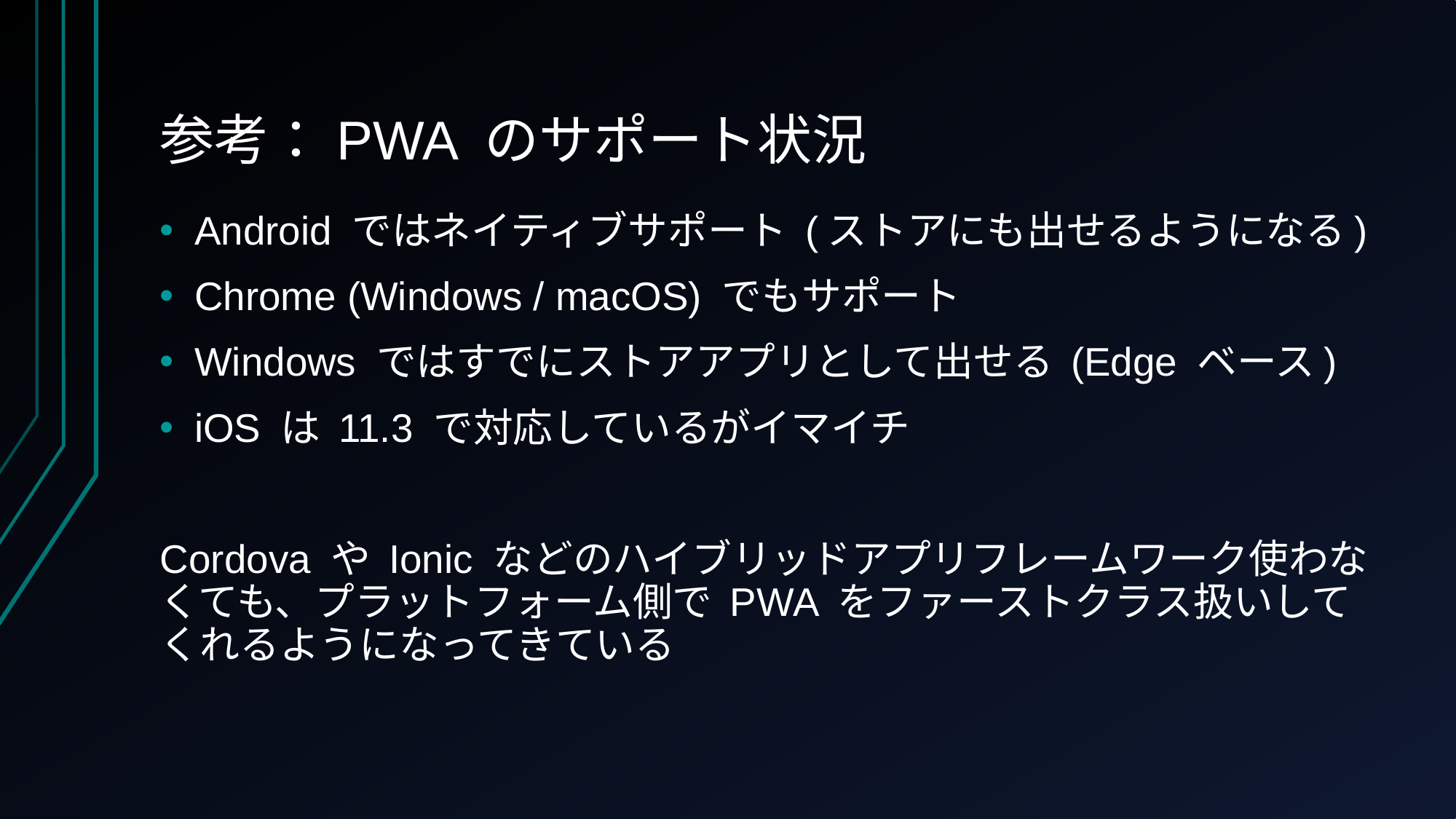

# 参考：PWA のサポート状況
Android ではネイティブサポート (ストアにも出せるようになる)
Chrome (Windows / macOS) でもサポート
Windows ではすでにストアアプリとして出せる (Edge ベース)
iOS は 11.3 で対応しているがイマイチ

Cordova や Ionic などのハイブリッドアプリフレームワーク使わなくても、プラットフォーム側で PWA をファーストクラス扱いしてくれるようになってきている